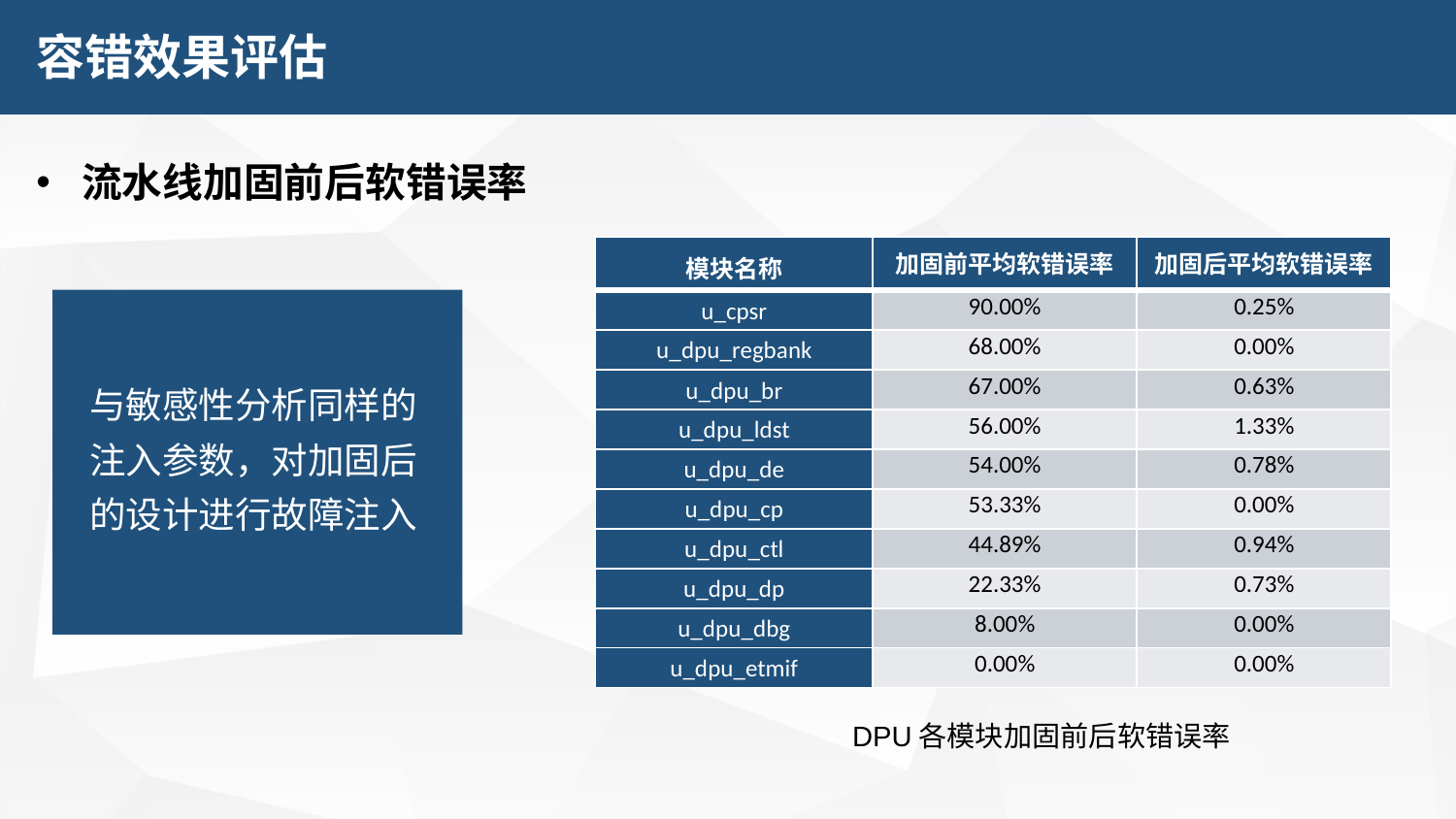

容错效果评估
流水线加固前后软错误率
| 模块名称 | 加固前平均软错误率 | 加固后平均软错误率 |
| --- | --- | --- |
| u\_cpsr | 90.00% | 0.25% |
| u\_dpu\_regbank | 68.00% | 0.00% |
| u\_dpu\_br | 67.00% | 0.63% |
| u\_dpu\_ldst | 56.00% | 1.33% |
| u\_dpu\_de | 54.00% | 0.78% |
| u\_dpu\_cp | 53.33% | 0.00% |
| u\_dpu\_ctl | 44.89% | 0.94% |
| u\_dpu\_dp | 22.33% | 0.73% |
| u\_dpu\_dbg | 8.00% | 0.00% |
| u\_dpu\_etmif | 0.00% | 0.00% |

与敏感性分析同样的注入参数，对加固后的设计进行故障注入
DPU各模块加固前后软错误率